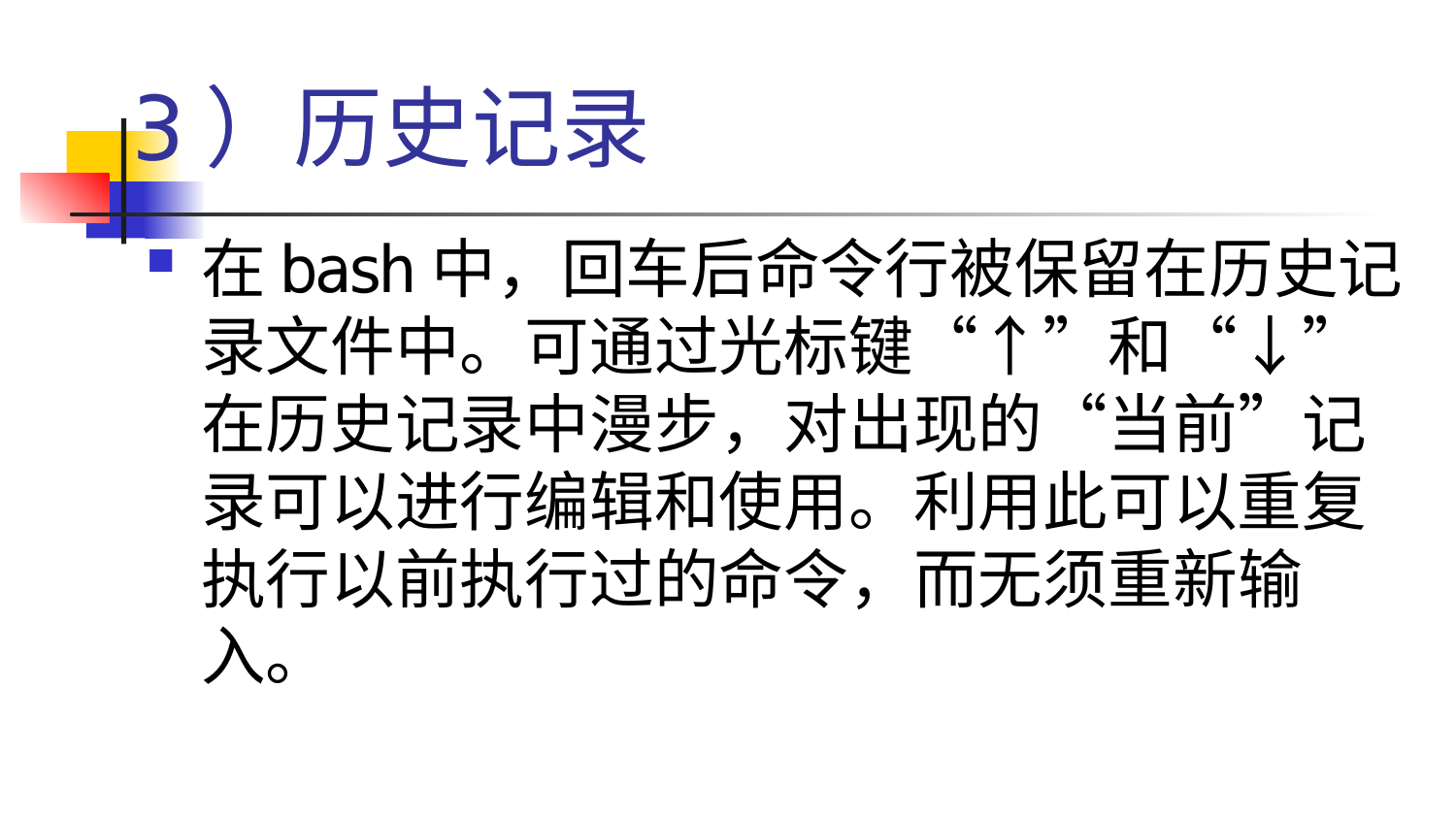

# 3）历史记录
在bash中，回车后命令行被保留在历史记录文件中。可通过光标键“↑”和“↓”在历史记录中漫步，对出现的“当前”记录可以进行编辑和使用。利用此可以重复执行以前执行过的命令，而无须重新输入。